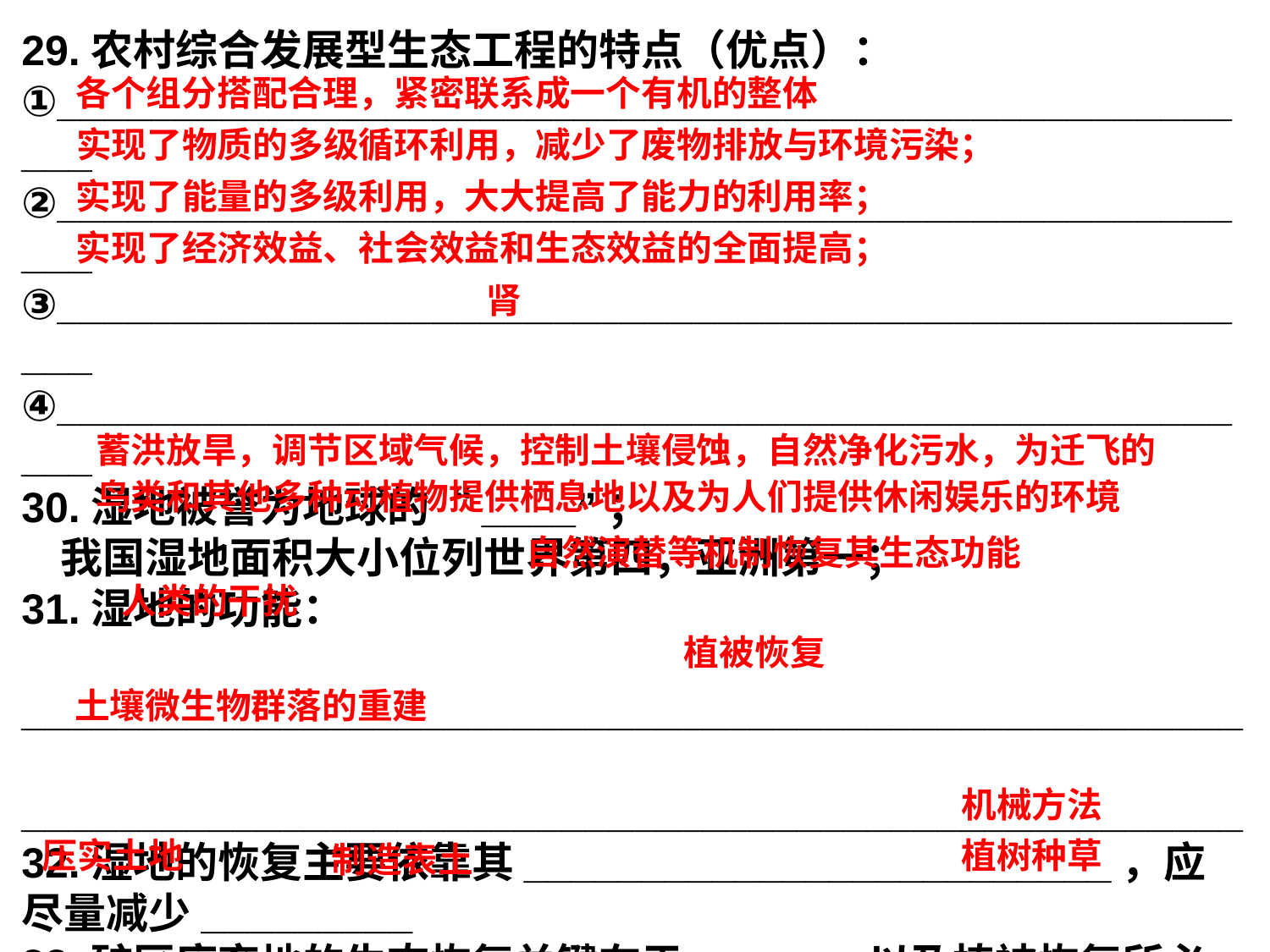

29.农村综合发展型生态工程的特点（优点）：
①_____________________________________________________
②_____________________________________________________
③_____________________________________________________
④_____________________________________________________
30.湿地被誉为地球的“____”；
   我国湿地面积大小位列世界第四，亚洲第一；
31.湿地的功能：
   ____________________________________________________
   ____________________________________________________
32.湿地的恢复主要依靠其_________________________，应尽量减少_________
33.矿区废弃地的生态恢复关键在于_______以及植被恢复所必需的__________________
34.由于矿区废弃土地的水分状况很差，土壤极其贫瘠，所以植被很难恢复，因此，恢复矿区生态环境，首先要通过________平整________，人工_________，然后在人造表土上，_________（人为干预较重要）
各个组分搭配合理，紧密联系成一个有机的整体
实现了物质的多级循环利用，减少了废物排放与环境污染；
实现了能量的多级利用，大大提高了能力的利用率；
实现了经济效益、社会效益和生态效益的全面提高；
肾
蓄洪放旱，调节区域气候，控制土壤侵蚀，自然净化污水，为迁飞的鸟类和其他多种动植物提供栖息地以及为人们提供休闲娱乐的环境
自然演替等机制恢复其生态功能
人类的干扰
植被恢复
土壤微生物群落的重建
机械方法
压实土地
植树种草
制造表土